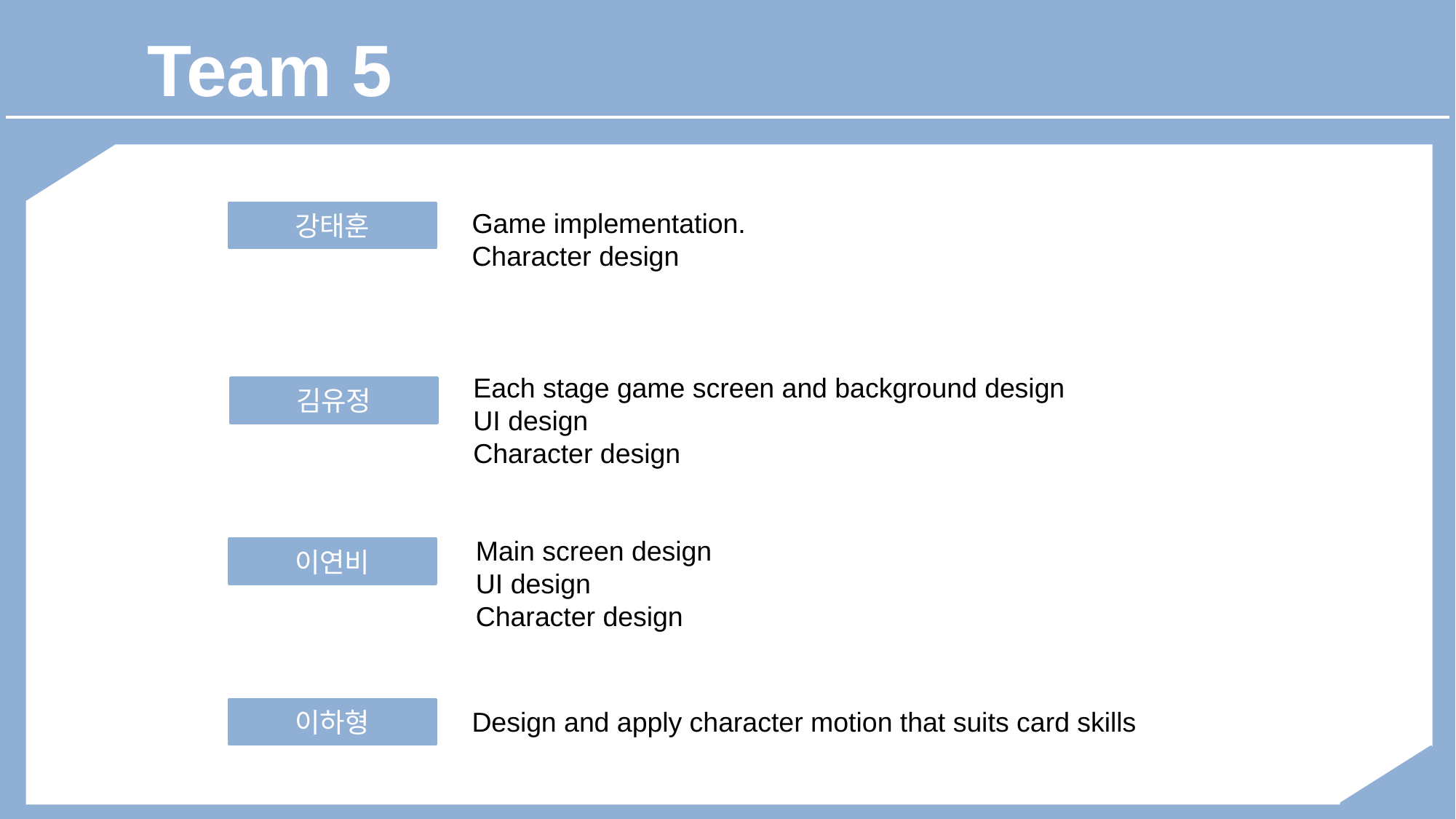

Team 5

Game implementation.
Character design
강태훈
Each stage game screen and background design
UI design
Character design

김유정
Main screen design
UI design
Character design
이연비
이하형
Design and apply character motion that suits card skills